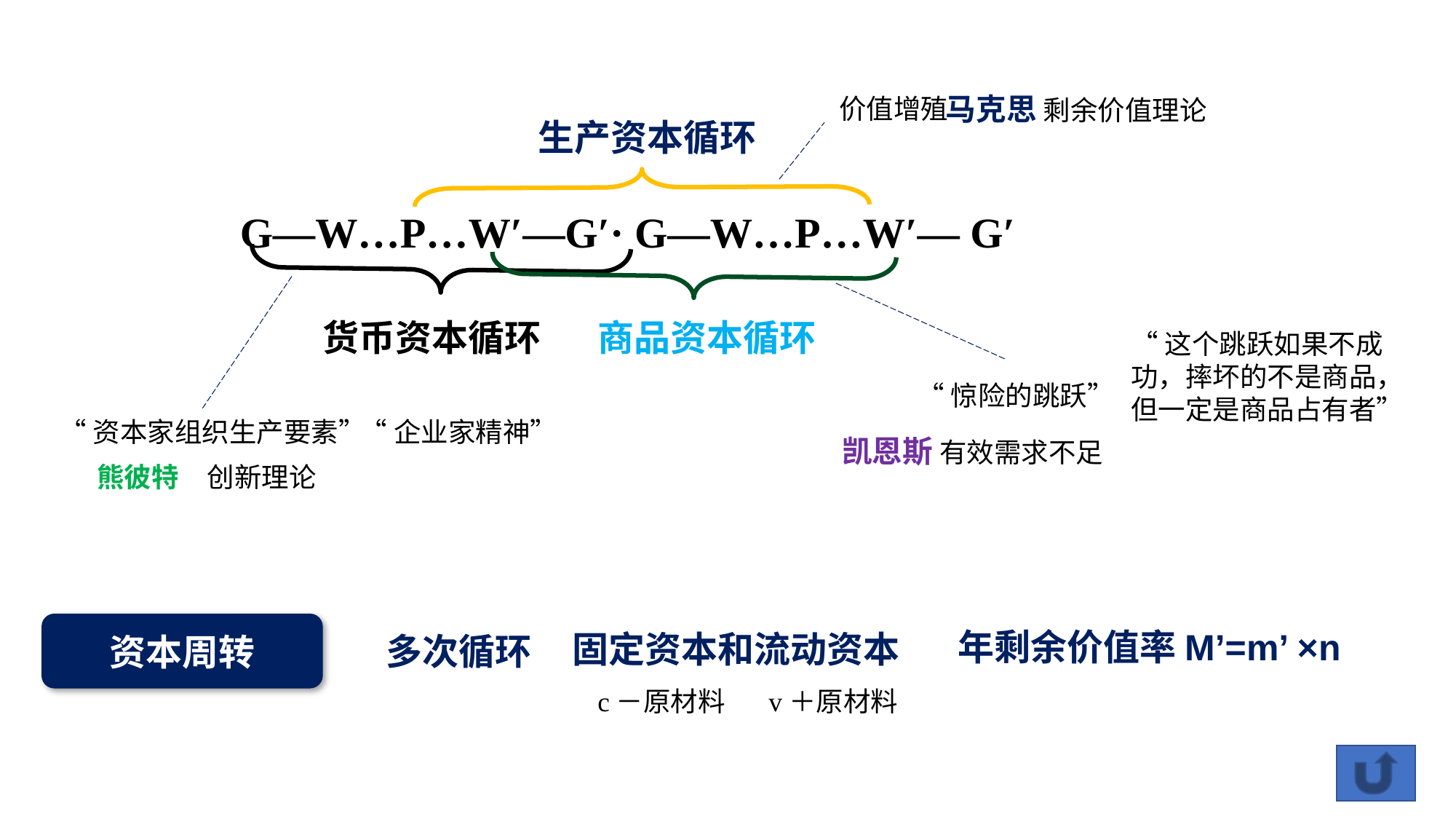

马克思 剩余价值理论
价值增殖

生产资本循环
 G—W…P…W′—G′· G—W…P…W′— G′
货币资本循环
商品资本循环
“这个跳跃如果不成功，摔坏的不是商品，但一定是商品占有者”
“惊险的跳跃”
“资本家组织生产要素”
“企业家精神”
        凯恩斯 有效需求不足
熊彼特
创新理论
资本周转
年剩余价值率M’=m’ ×n
固定资本和流动资本
多次循环
c－原材料
v＋原材料